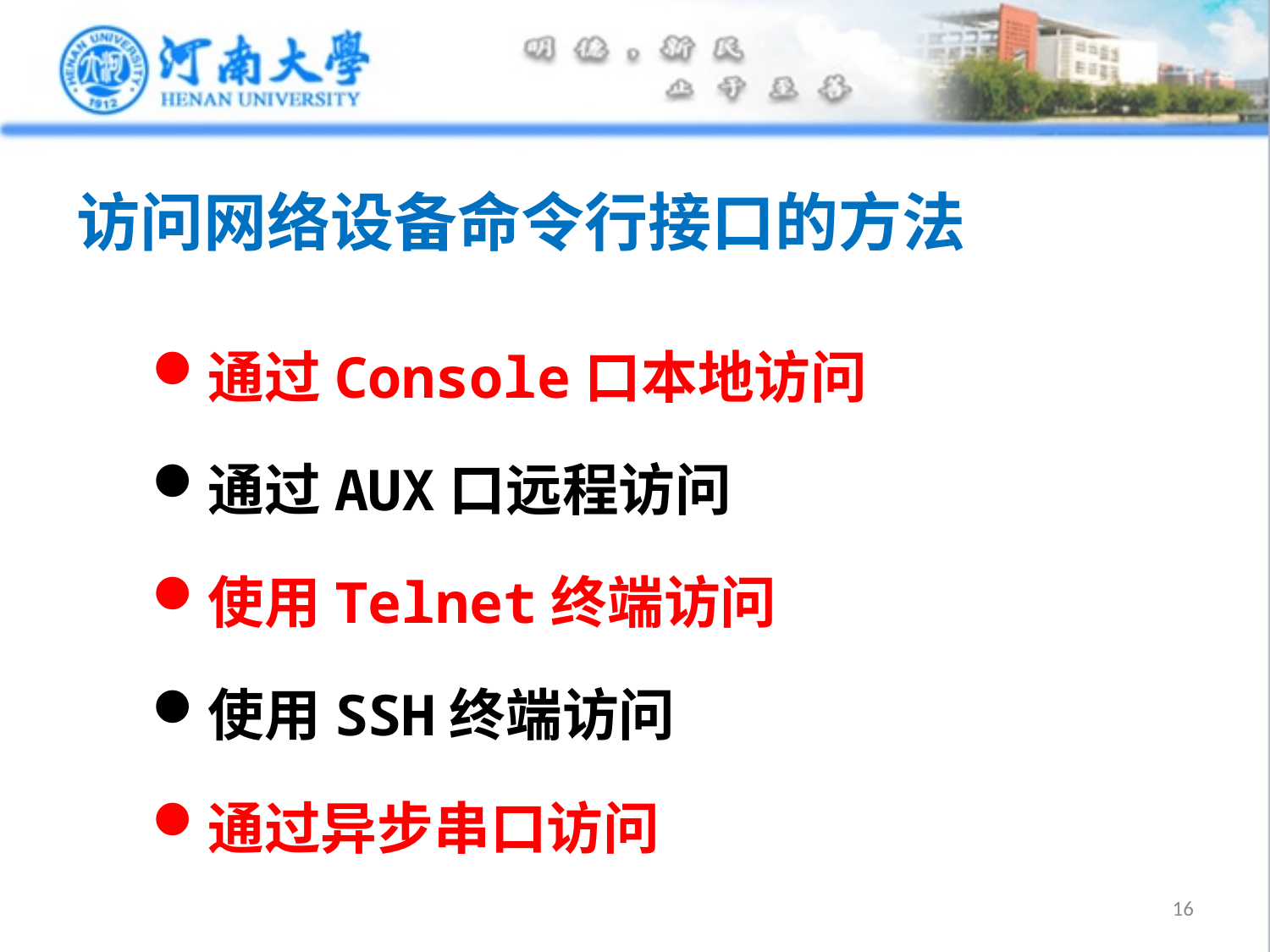

# 访问网络设备命令行接口的方法
通过Console口本地访问
通过AUX口远程访问
使用Telnet终端访问
使用SSH终端访问
通过异步串口访问
16